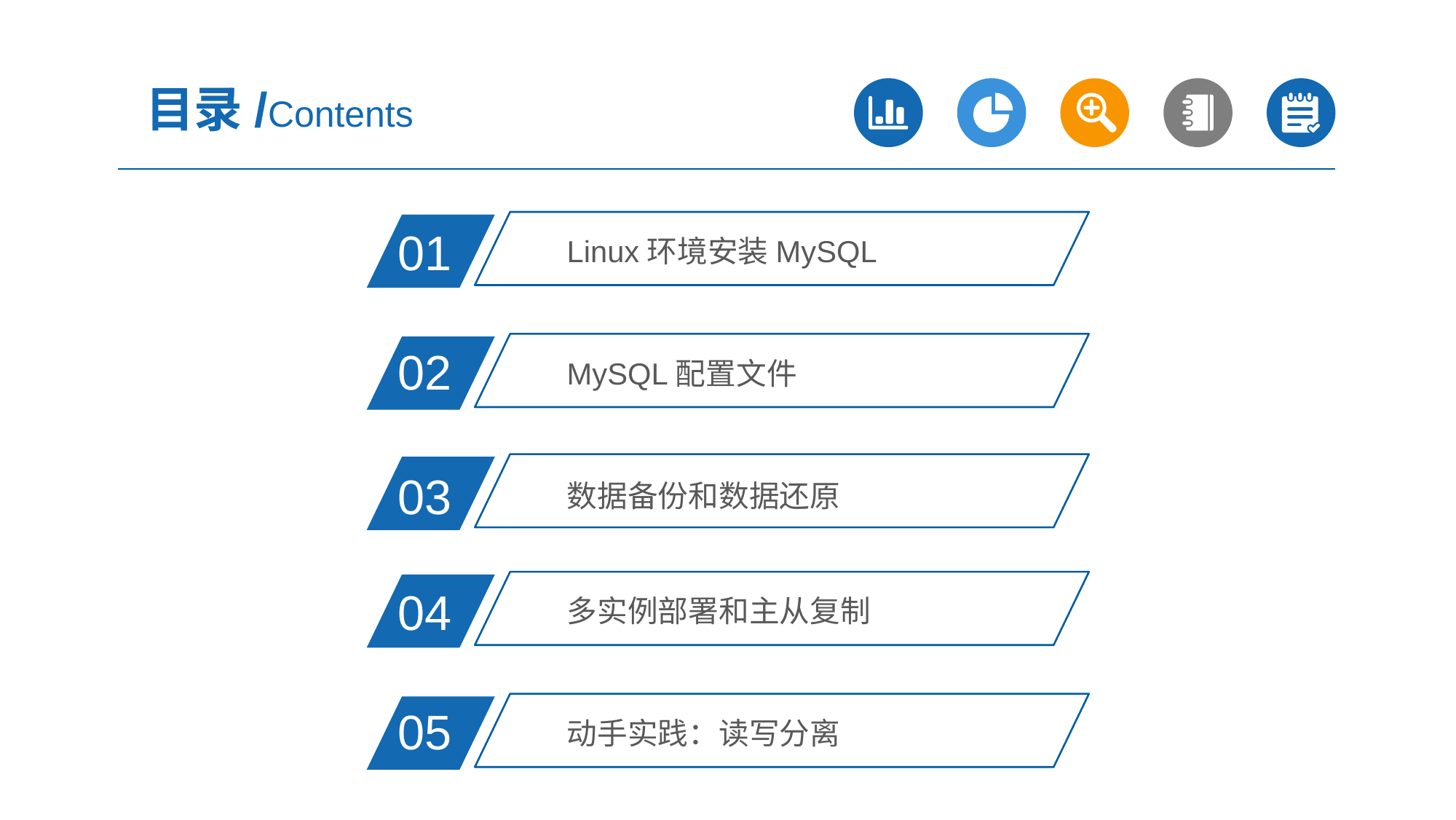

目录/Contents

Linux环境安装MySQL

01

MySQL配置文件
02

数据备份和数据还原

03

多实例部署和主从复制

04

动手实践：读写分离
05